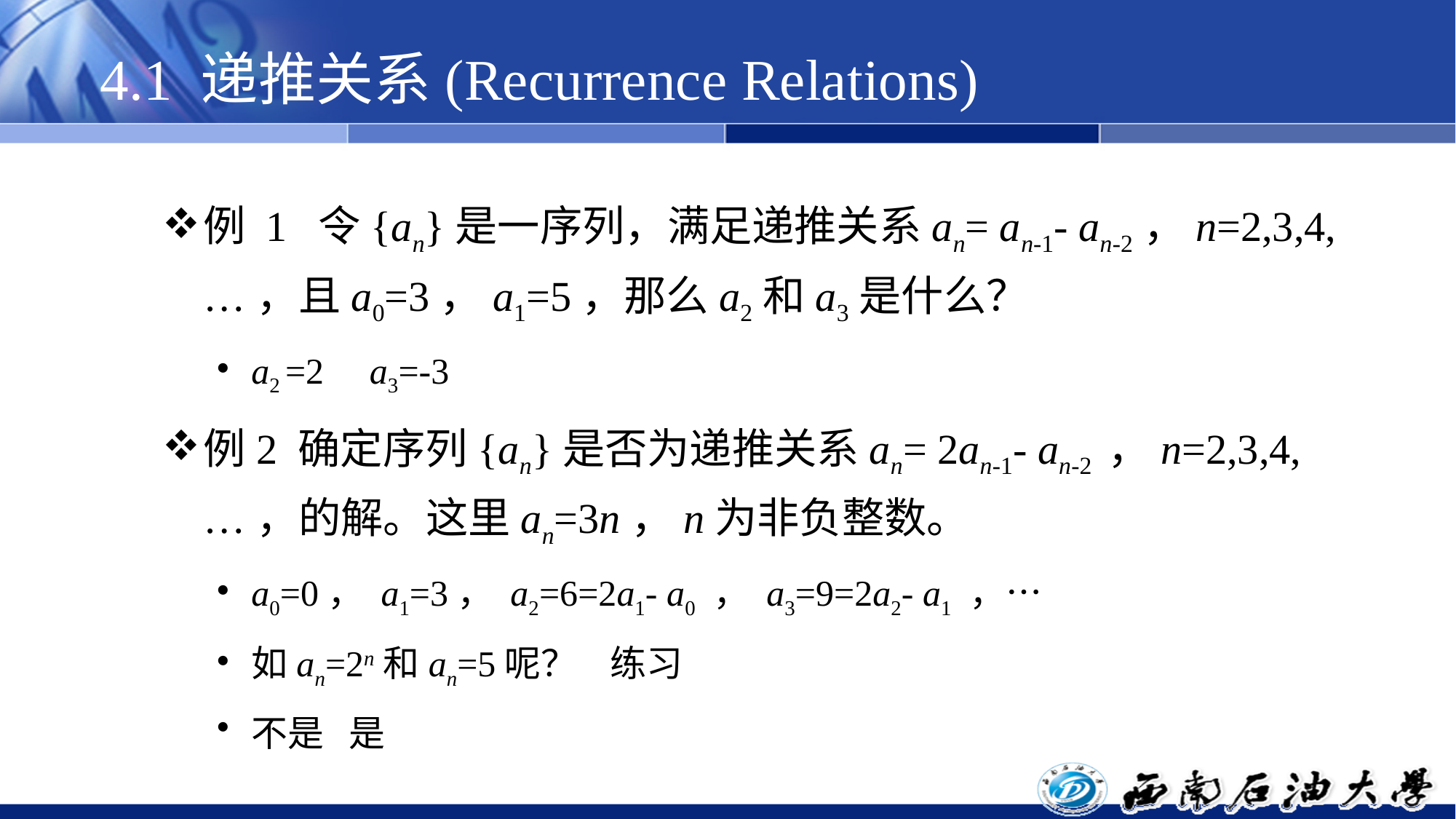

# 4.1 递推关系(Recurrence Relations)
例 1  令{an}是一序列，满足递推关系an= an-1- an-2，n=2,3,4,…，且a0=3，a1=5，那么a2和a3是什么？
a2 =2     a3=-3
例2 确定序列{an}是否为递推关系an= 2an-1- an-2 ，n=2,3,4,…，的解。这里an=3n，n为非负整数。
a0=0， a1=3， a2=6=2a1- a0 ， a3=9=2a2- a1 ，…
如an=2n和an=5呢？    练习
不是   是